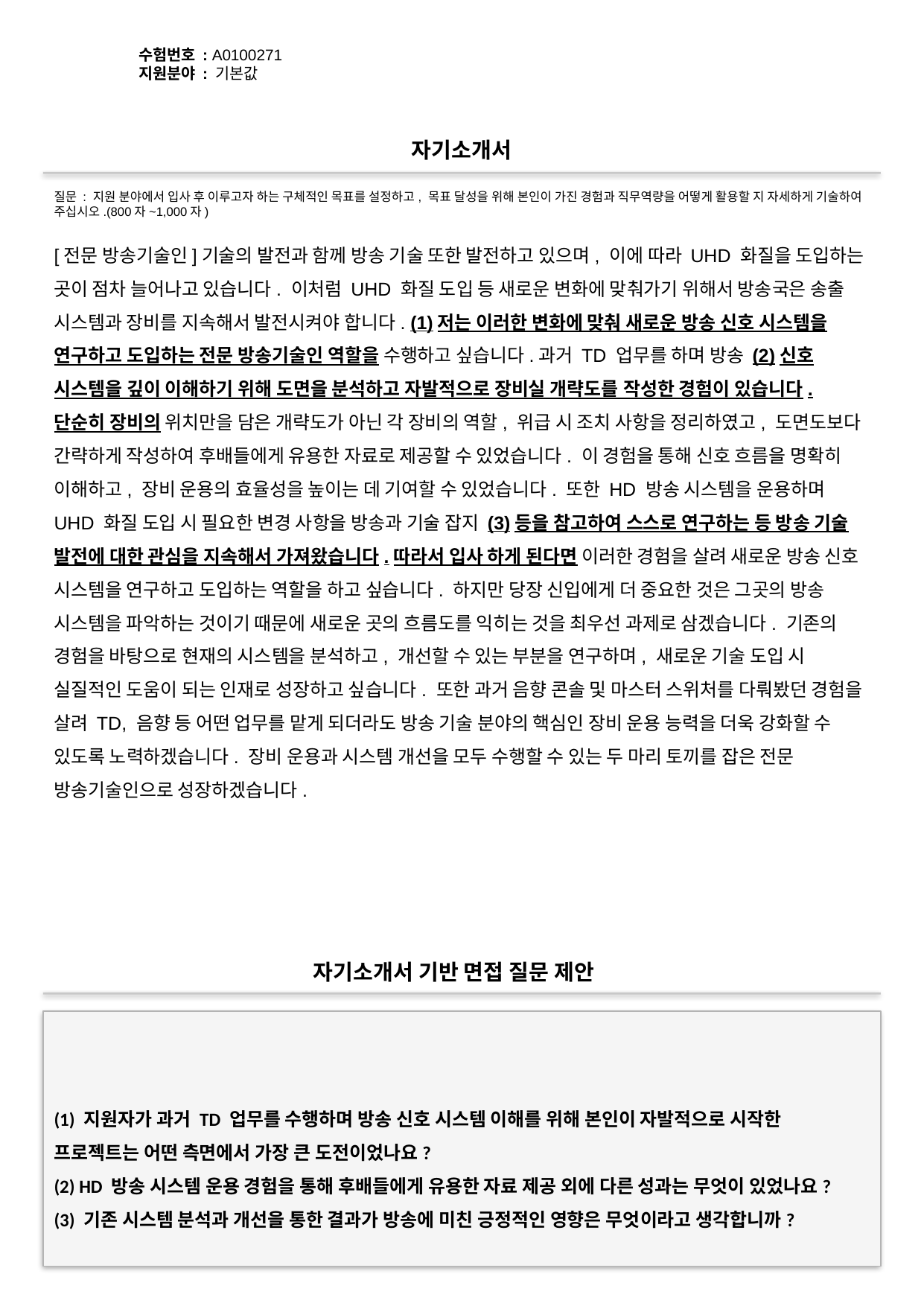

수험번호 : A0100271
지원분야 : 기본값
#

자기소개서

질문 : 지원 분야에서 입사 후 이루고자 하는 구체적인 목표를 설정하고, 목표 달성을 위해 본인이 가진 경험과 직무역량을 어떻게 활용할 지 자세하게 기술하여 주십시오.(800자~1,000자)

[전문 방송기술인]기술의 발전과 함께 방송 기술 또한 발전하고 있으며, 이에 따라 UHD 화질을 도입하는 곳이 점차 늘어나고 있습니다. 이처럼 UHD 화질 도입 등 새로운 변화에 맞춰가기 위해서 방송국은 송출 시스템과 장비를 지속해서 발전시켜야 합니다. (1)저는 이러한 변화에 맞춰 새로운 방송 신호 시스템을 연구하고 도입하는 전문 방송기술인 역할을 수행하고 싶습니다.과거 TD 업무를 하며 방송 (2)신호 시스템을 깊이 이해하기 위해 도면을 분석하고 자발적으로 장비실 개략도를 작성한 경험이 있습니다. 단순히 장비의 위치만을 담은 개략도가 아닌 각 장비의 역할, 위급 시 조치 사항을 정리하였고, 도면도보다 간략하게 작성하여 후배들에게 유용한 자료로 제공할 수 있었습니다. 이 경험을 통해 신호 흐름을 명확히 이해하고, 장비 운용의 효율성을 높이는 데 기여할 수 있었습니다. 또한 HD 방송 시스템을 운용하며 UHD 화질 도입 시 필요한 변경 사항을 방송과 기술 잡지 (3)등을 참고하여 스스로 연구하는 등 방송 기술 발전에 대한 관심을 지속해서 가져왔습니다.따라서 입사 하게 된다면 이러한 경험을 살려 새로운 방송 신호 시스템을 연구하고 도입하는 역할을 하고 싶습니다. 하지만 당장 신입에게 더 중요한 것은 그곳의 방송 시스템을 파악하는 것이기 때문에 새로운 곳의 흐름도를 익히는 것을 최우선 과제로 삼겠습니다. 기존의 경험을 바탕으로 현재의 시스템을 분석하고, 개선할 수 있는 부분을 연구하며, 새로운 기술 도입 시 실질적인 도움이 되는 인재로 성장하고 싶습니다. 또한 과거 음향 콘솔 및 마스터 스위처를 다뤄봤던 경험을 살려 TD, 음향 등 어떤 업무를 맡게 되더라도 방송 기술 분야의 핵심인 장비 운용 능력을 더욱 강화할 수 있도록 노력하겠습니다. 장비 운용과 시스템 개선을 모두 수행할 수 있는 두 마리 토끼를 잡은 전문 방송기술인으로 성장하겠습니다.

자기소개서 기반 면접 질문 제안

(1) 지원자가 과거 TD 업무를 수행하며 방송 신호 시스템 이해를 위해 본인이 자발적으로 시작한 프로젝트는 어떤 측면에서 가장 큰 도전이었나요?
(2) HD 방송 시스템 운용 경험을 통해 후배들에게 유용한 자료 제공 외에 다른 성과는 무엇이 있었나요?
(3) 기존 시스템 분석과 개선을 통한 결과가 방송에 미친 긍정적인 영향은 무엇이라고 생각합니까?